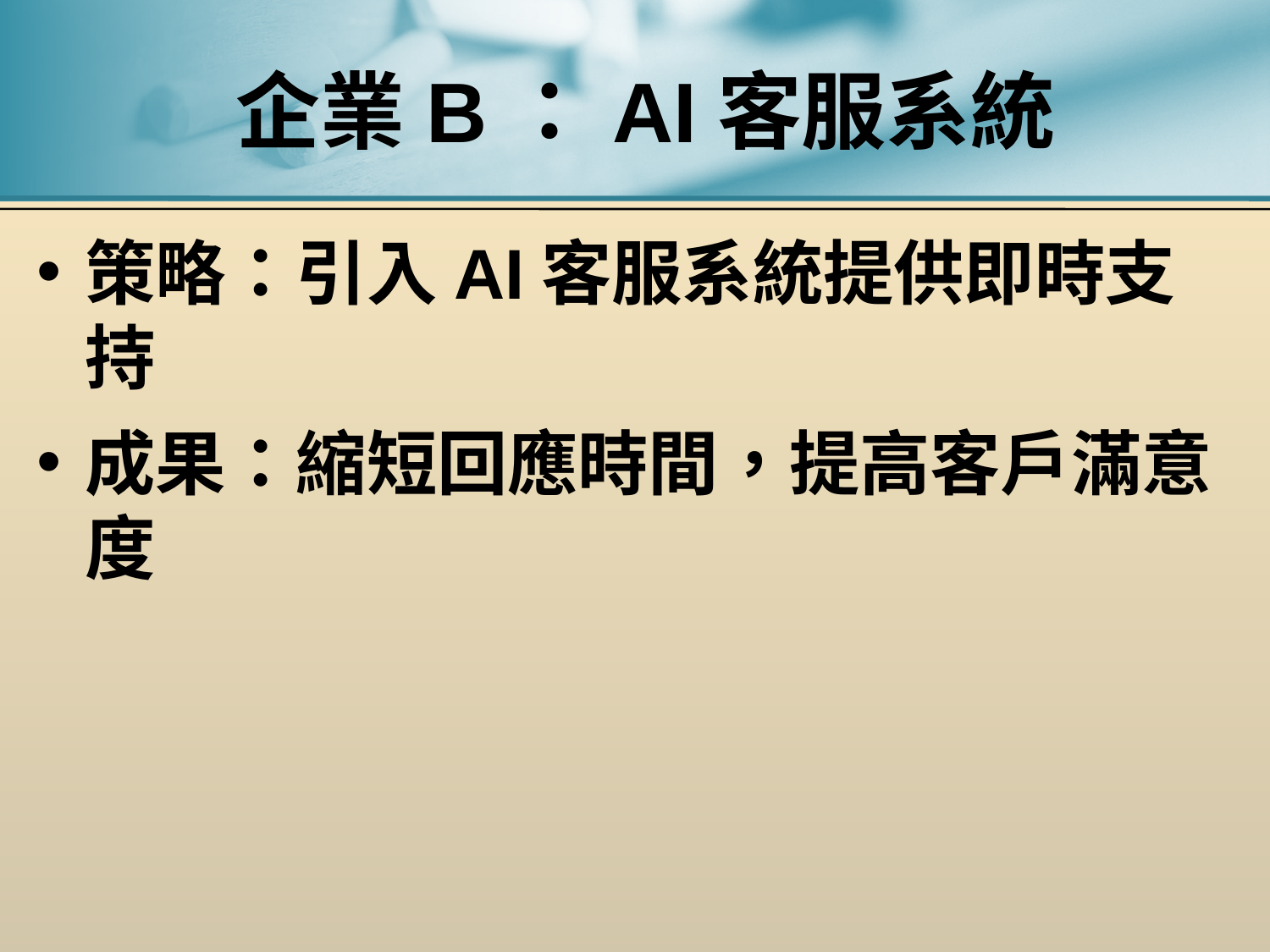

# 企業B：AI客服系統
策略：引入AI客服系統提供即時支持
成果：縮短回應時間，提高客戶滿意度